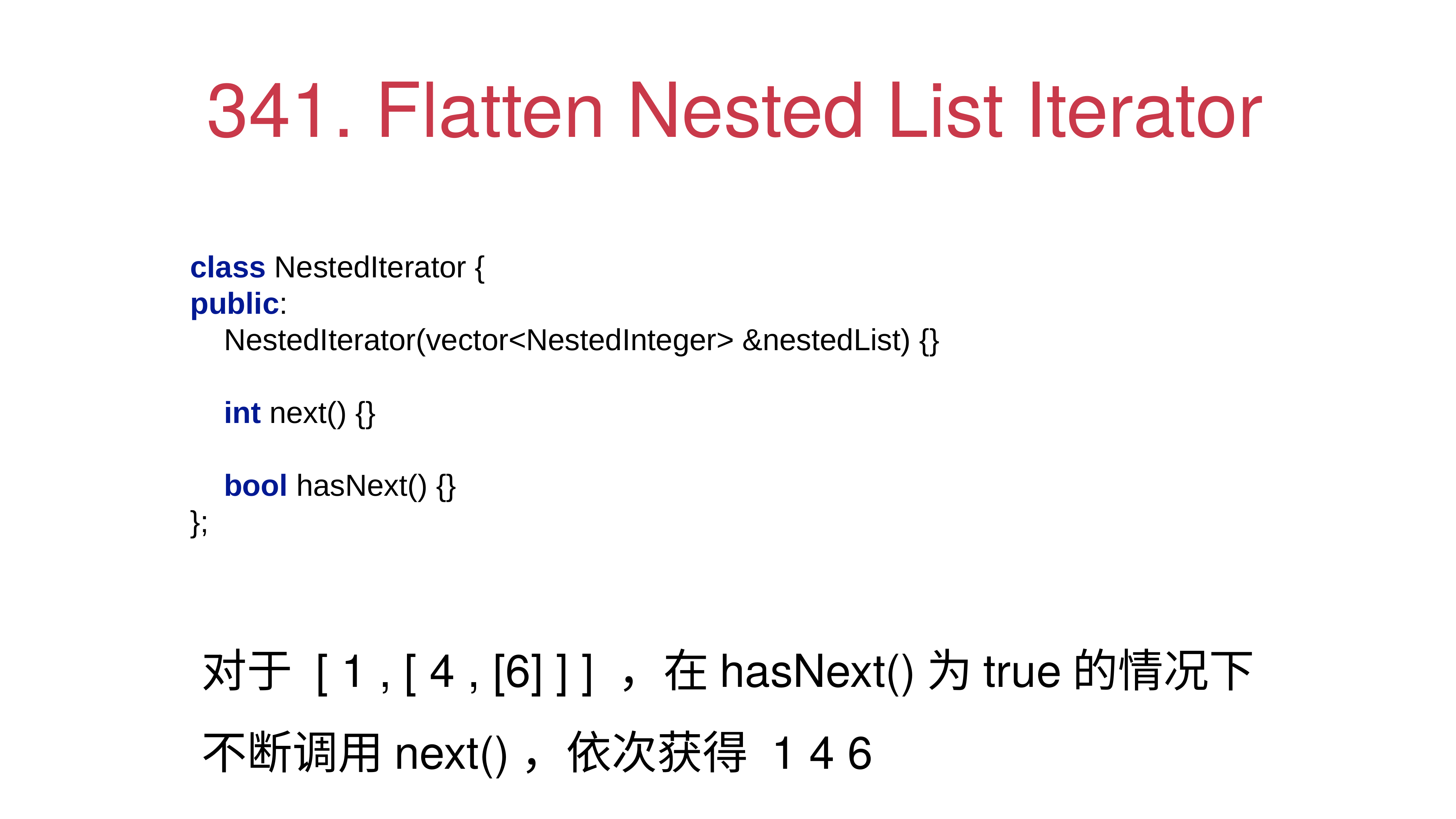

# 341. Flatten Nested List Iterator
class NestedIterator {
public:
    NestedIterator(vector<NestedInteger> &nestedList) {}
    int next() {}
    bool hasNext() {}
};
对于 [ 1 , [ 4 , [6] ] ] ，在hasNext()为true的情况下
不断调用next()，依次获得 1 4 6